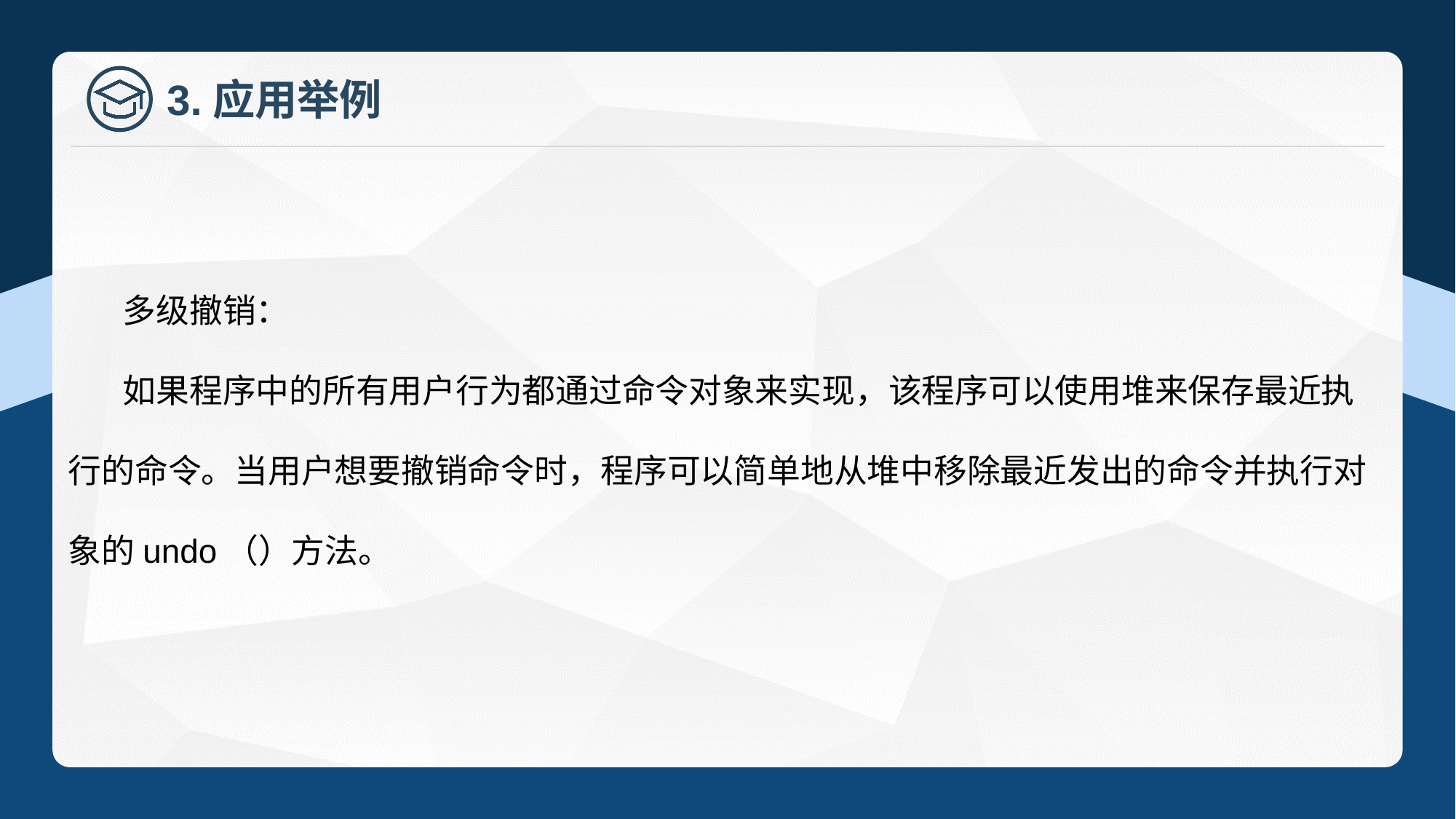

多级撤销：
如果程序中的所有用户行为都通过命令对象来实现，该程序可以使用堆来保存最近执行的命令。当用户想要撤销命令时，程序可以简单地从堆中移除最近发出的命令并执行对象的undo（）方法。
3.应用举例

子煜